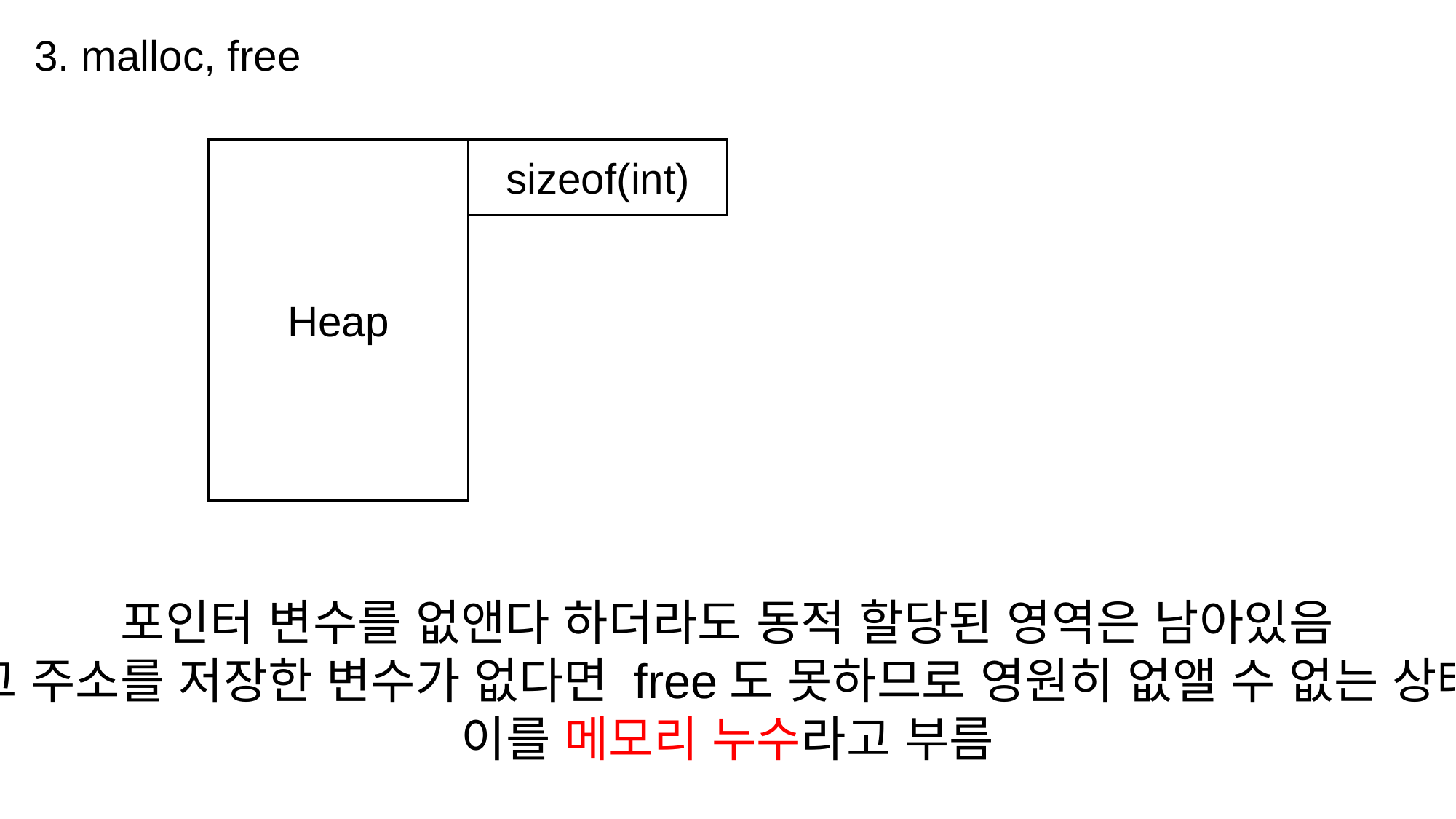

3. malloc, free
Heap
sizeof(int)
포인터 변수를 없앤다 하더라도 동적 할당된 영역은 남아있음
그 주소를 저장한 변수가 없다면 free도 못하므로 영원히 없앨 수 없는 상태
이를 메모리 누수라고 부름